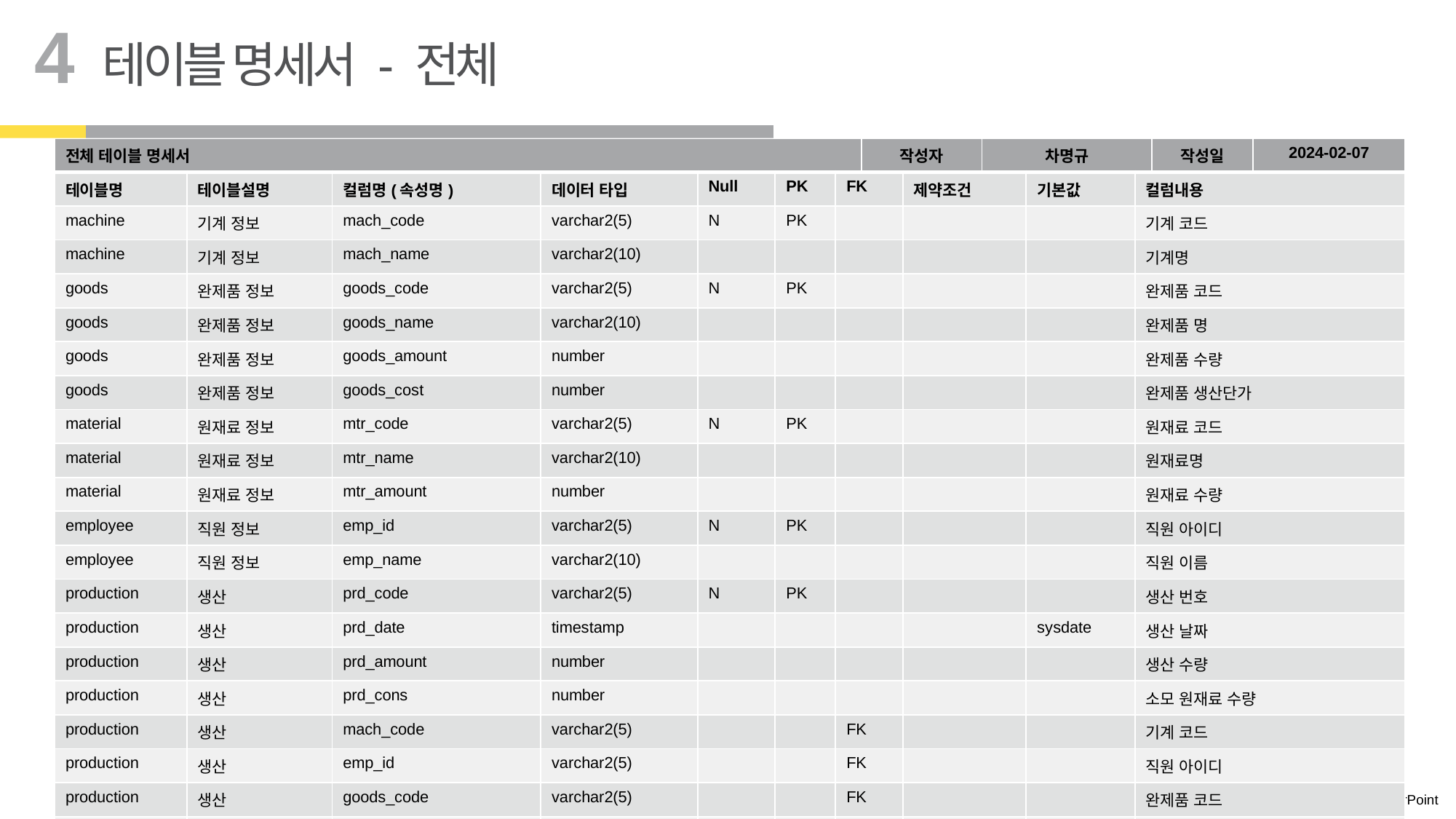

4
테이블 명세서 - 전체

| 전체 테이블 명세서 |  |  |  |  |  |  | 작성자 |  | 차명규 |  |  | 작성일 | 2024-02-07 |
| --- | --- | --- | --- | --- | --- | --- | --- | --- | --- | --- | --- | --- | --- |
| 테이블명 | 테이블설명 | 컬럼명(속성명) | 데이터 타입 | Null | PK | FK |  | 제약조건 |  | 기본값 | 컬럼내용 |  |  |
| machine | 기계 정보 | mach\_code | varchar2(5) | N | PK |  |  |  |  |  | 기계 코드 |  |  |
| machine | 기계 정보 | mach\_name | varchar2(10) |  |  |  |  |  |  |  | 기계명 |  |  |
| goods | 완제품 정보 | goods\_code | varchar2(5) | N | PK |  |  |  |  |  | 완제품 코드 |  |  |
| goods | 완제품 정보 | goods\_name | varchar2(10) |  |  |  |  |  |  |  | 완제품 명 |  |  |
| goods | 완제품 정보 | goods\_amount | number |  |  |  |  |  |  |  | 완제품 수량 |  |  |
| goods | 완제품 정보 | goods\_cost | number |  |  |  |  |  |  |  | 완제품 생산단가 |  |  |
| material | 원재료 정보 | mtr\_code | varchar2(5) | N | PK |  |  |  |  |  | 원재료 코드 |  |  |
| material | 원재료 정보 | mtr\_name | varchar2(10) |  |  |  |  |  |  |  | 원재료명 |  |  |
| material | 원재료 정보 | mtr\_amount | number |  |  |  |  |  |  |  | 원재료 수량 |  |  |
| employee | 직원 정보 | emp\_id | varchar2(5) | N | PK |  |  |  |  |  | 직원 아이디 |  |  |
| employee | 직원 정보 | emp\_name | varchar2(10) |  |  |  |  |  |  |  | 직원 이름 |  |  |
| production | 생산 | prd\_code | varchar2(5) | N | PK |  |  |  |  |  | 생산 번호 |  |  |
| production | 생산 | prd\_date | timestamp |  |  |  |  |  |  | sysdate | 생산 날짜 |  |  |
| production | 생산 | prd\_amount | number |  |  |  |  |  |  |  | 생산 수량 |  |  |
| production | 생산 | prd\_cons | number |  |  |  |  |  |  |  | 소모 원재료 수량 |  |  |
| production | 생산 | mach\_code | varchar2(5) |  |  | FK |  |  |  |  | 기계 코드 |  |  |
| production | 생산 | emp\_id | varchar2(5) |  |  | FK |  |  |  |  | 직원 아이디 |  |  |
| production | 생산 | goods\_code | varchar2(5) |  |  | FK |  |  |  |  | 완제품 코드 |  |  |
| production | 생산 | mtr\_code | varchar2(5) |  |  | FK |  |  |  |  | 원재료 코드 |  |  |